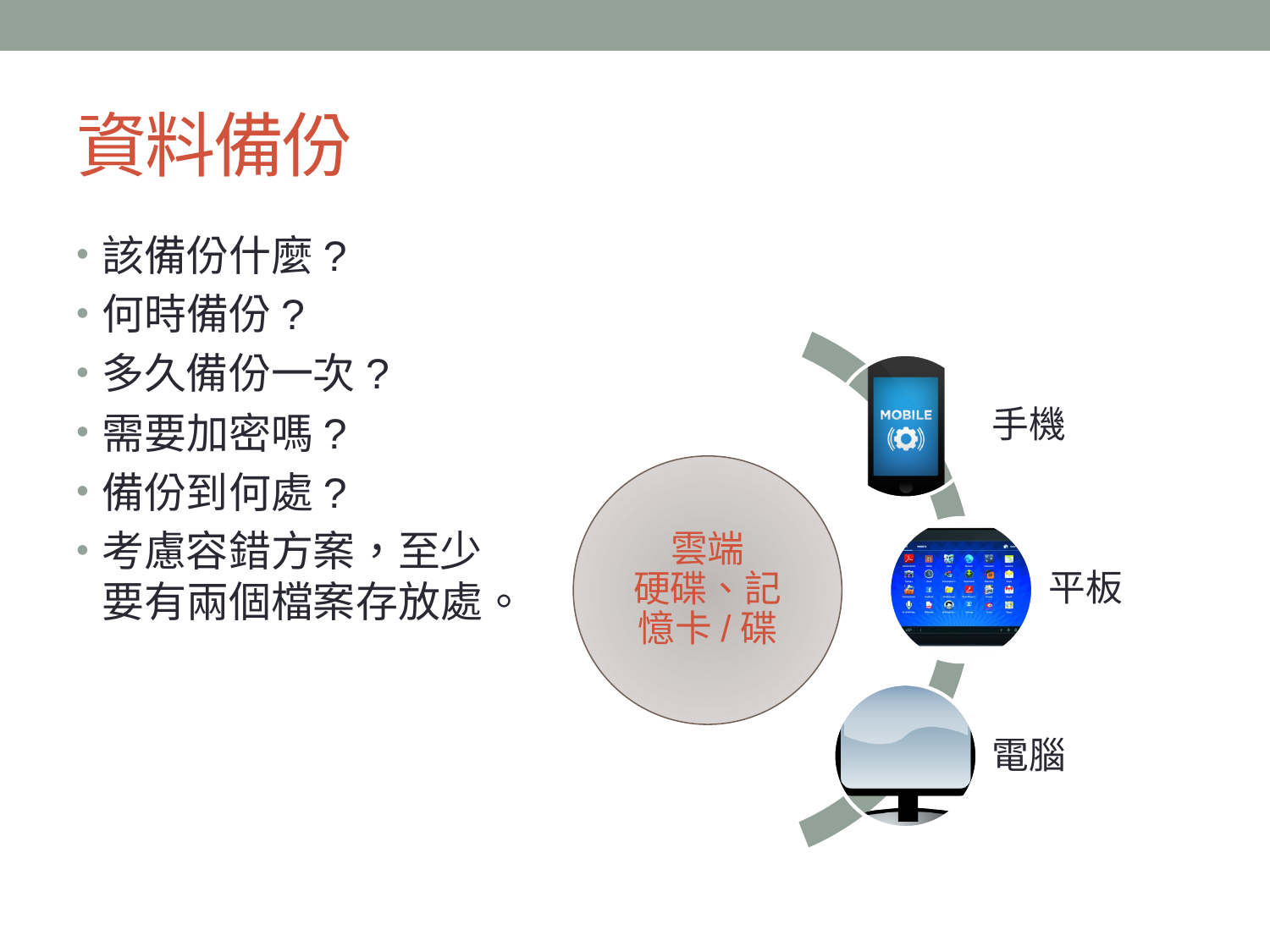

# 資料備份
該備份什麼?
何時備份?
多久備份一次?
需要加密嗎?
備份到何處?
考慮容錯方案，至少
要有兩個檔案存放處。

雲端
硬碟、記憶卡/碟
手機
平板
電腦